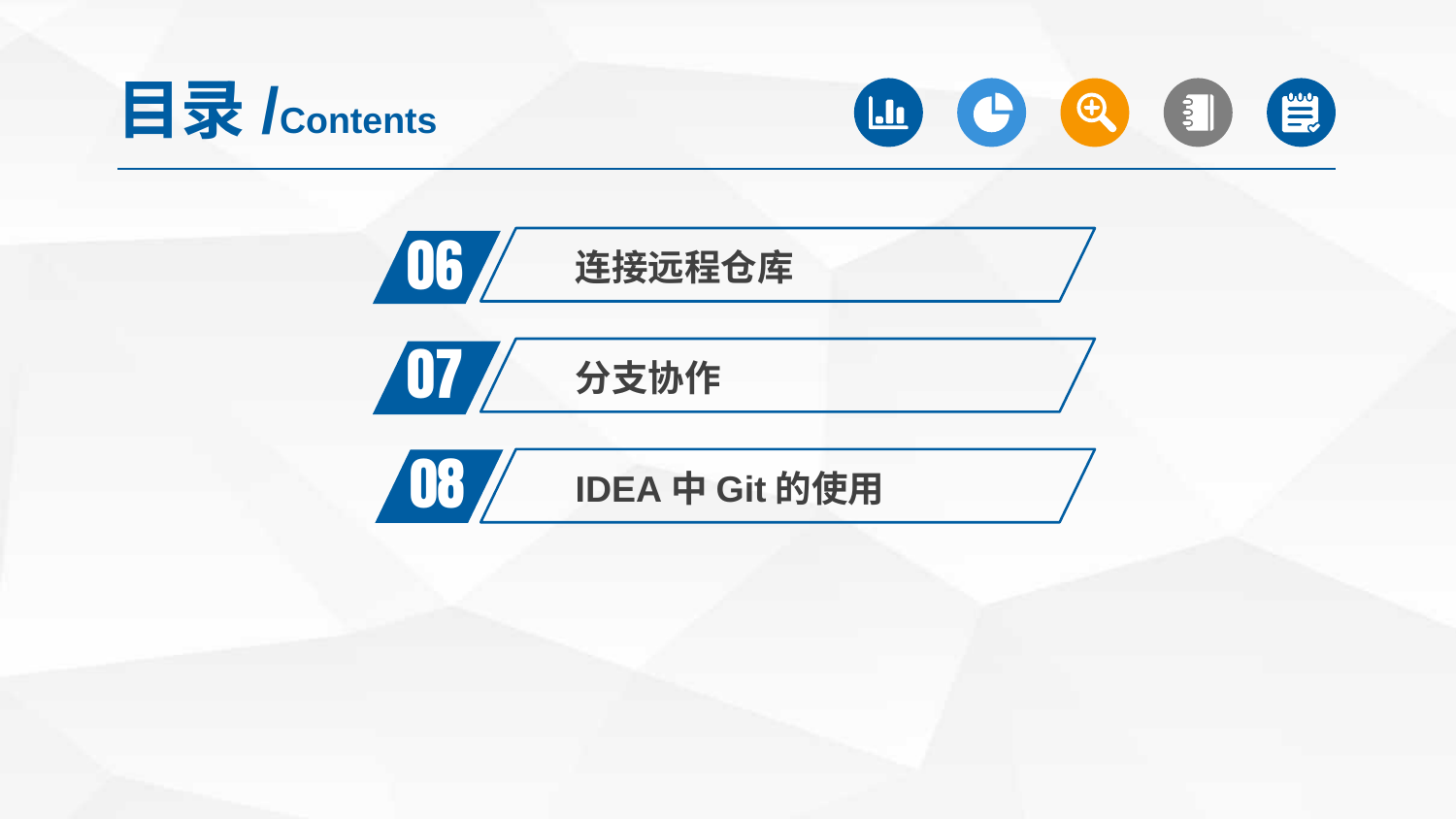

目录/Contents

06

连接远程仓库
07

分支协作
08

IDEA中Git的使用